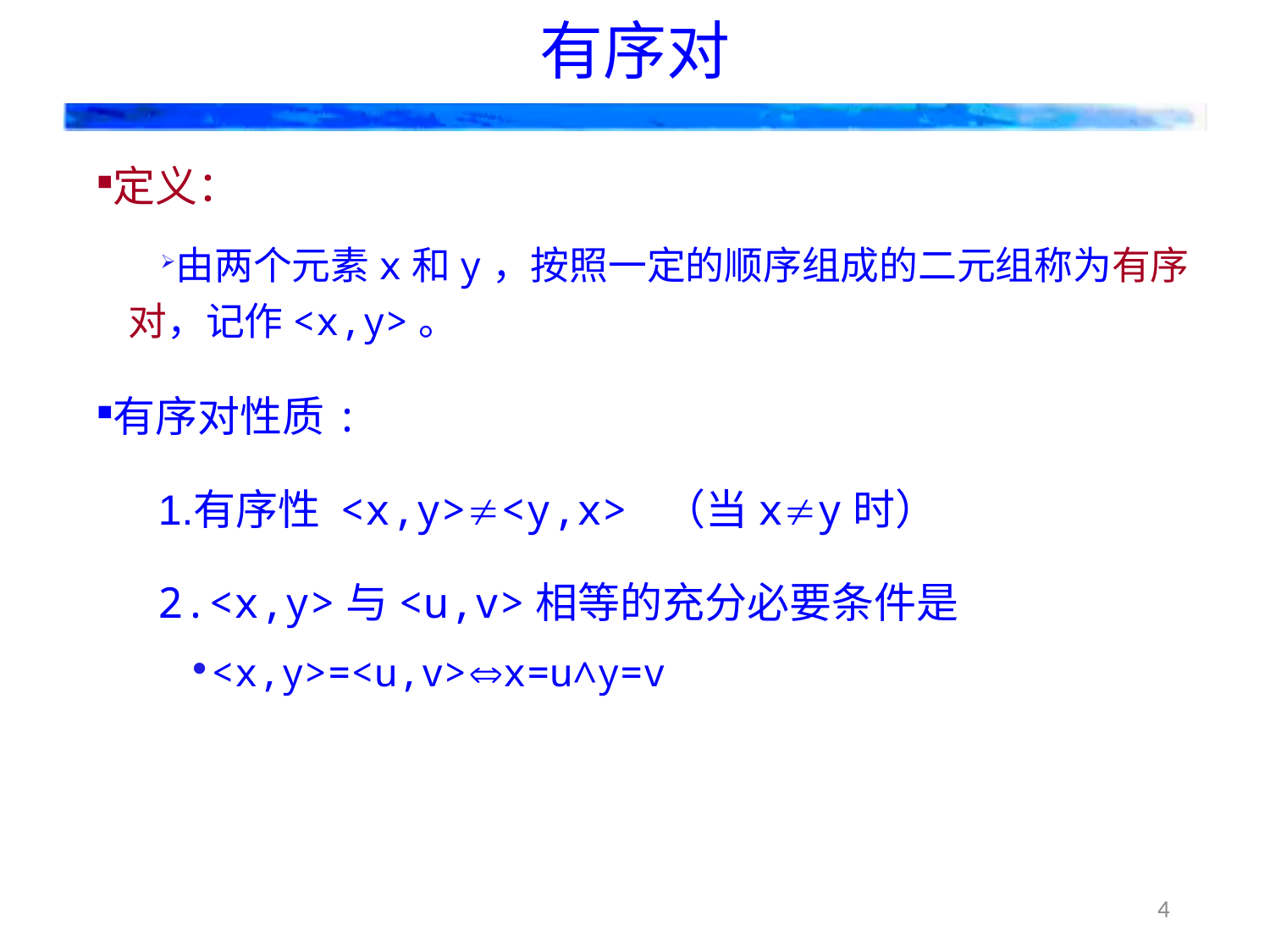

# 有序对
定义：
由两个元素x和y，按照一定的顺序组成的二元组称为有序对，记作<x,y>。
有序对性质:
有序性 <x,y>≠<y,x> （当x≠y时）
<x,y>与<u,v>相等的充分必要条件是
<x,y>=<u,v>⇔x=u∧y=v
4